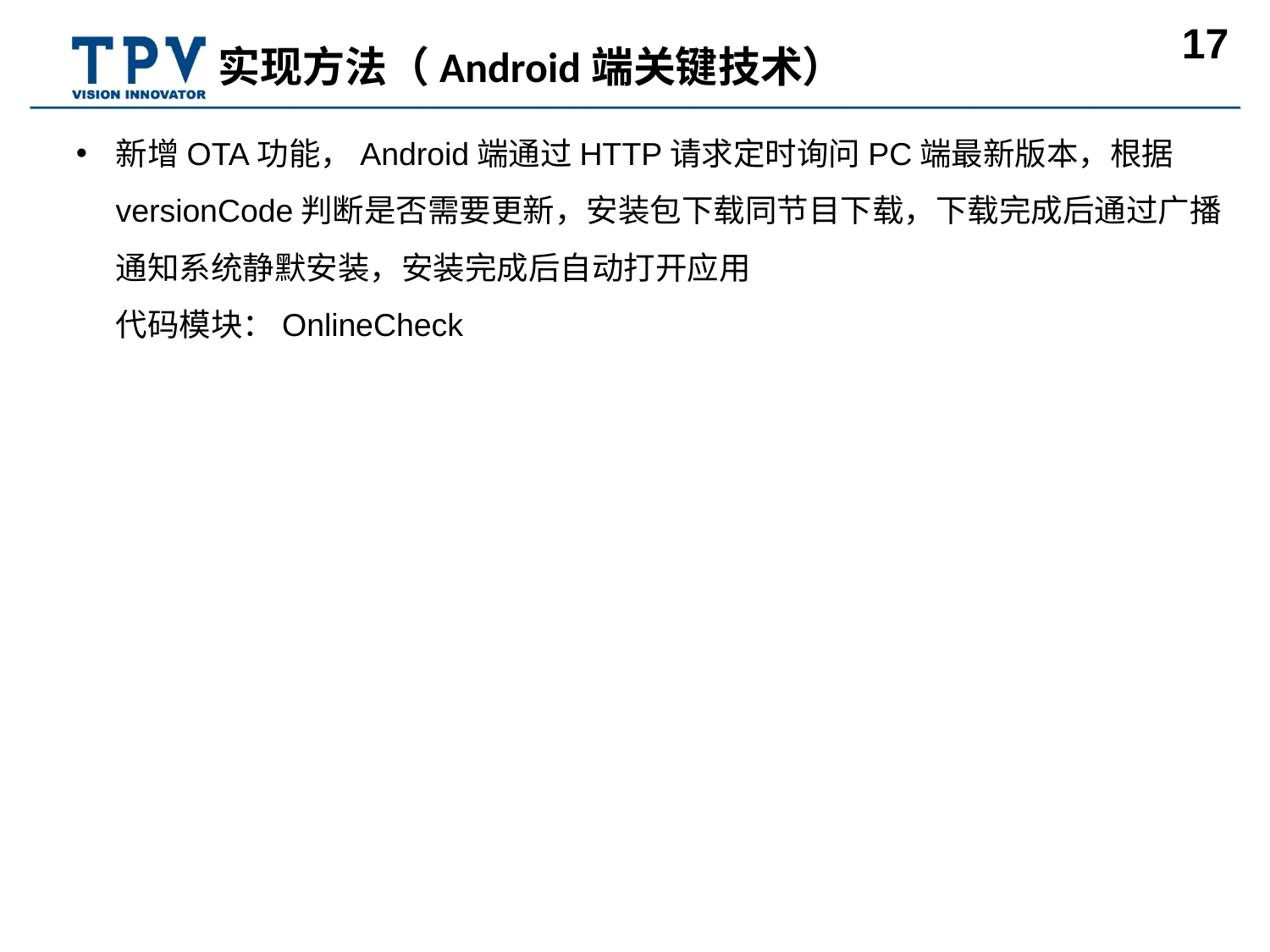

# 实现方法（Android端关键技术）
新增OTA功能，Android端通过HTTP请求定时询问PC端最新版本，根据versionCode判断是否需要更新，安装包下载同节目下载，下载完成后通过广播通知系统静默安装，安装完成后自动打开应用
代码模块：OnlineCheck